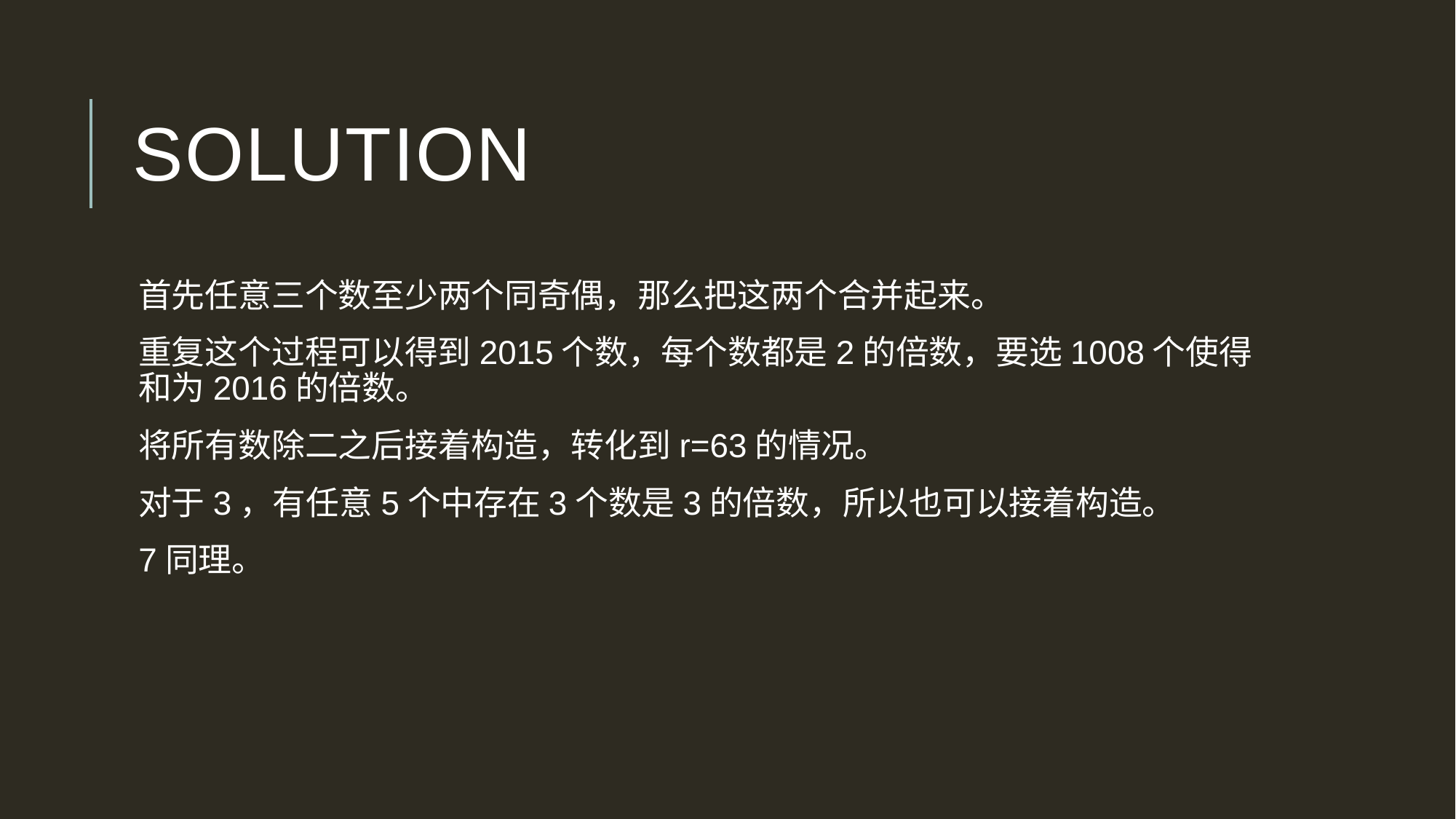

# Solution
首先任意三个数至少两个同奇偶，那么把这两个合并起来。
重复这个过程可以得到2015个数，每个数都是2的倍数，要选1008个使得和为2016的倍数。
将所有数除二之后接着构造，转化到r=63的情况。
对于3，有任意5个中存在3个数是3的倍数，所以也可以接着构造。
7同理。